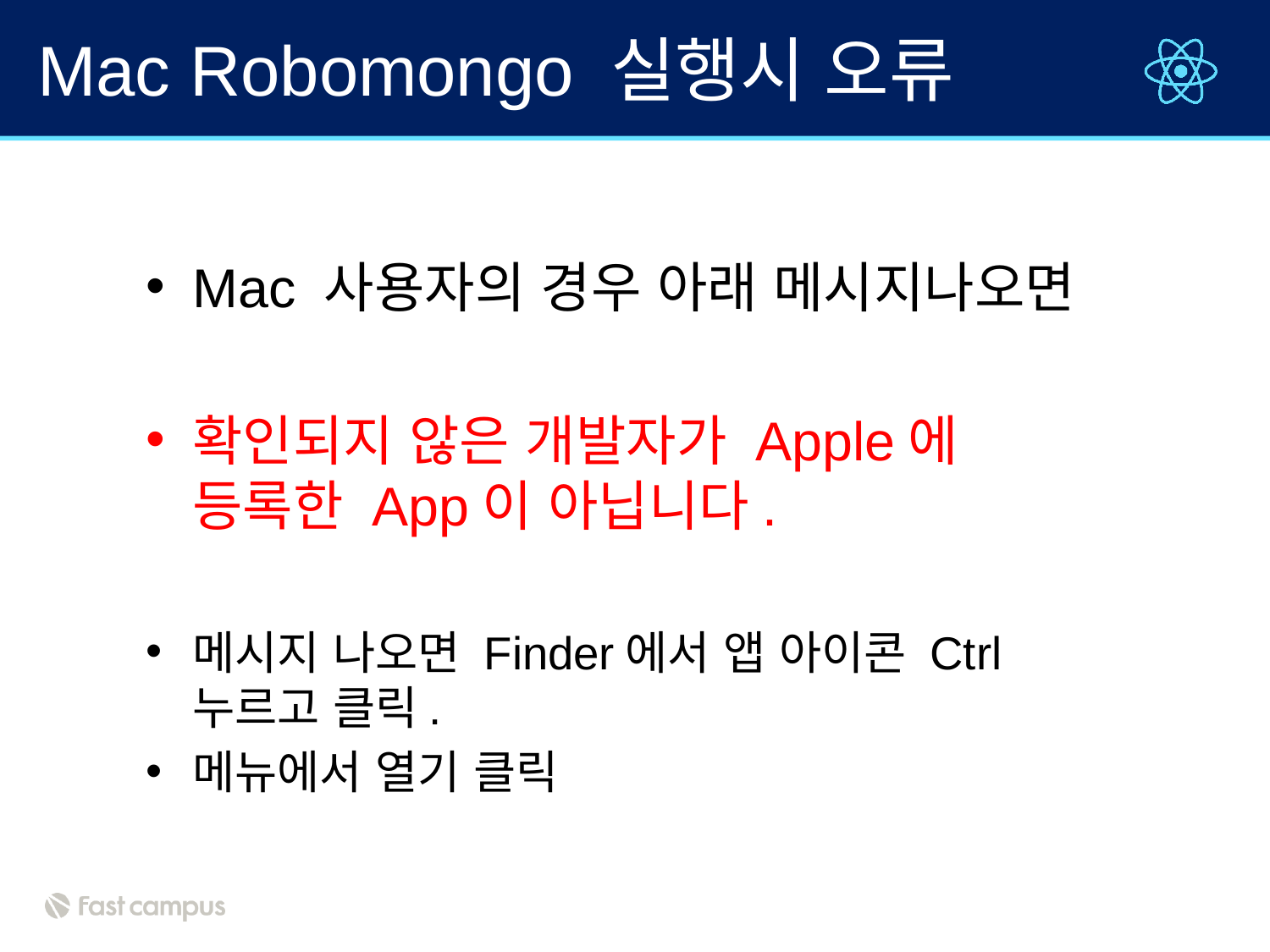

# Mac Robomongo 실행시 오류
Mac 사용자의 경우 아래 메시지나오면

확인되지 않은 개발자가 Apple에 등록한 App이 아닙니다.

메시지 나오면 Finder에서 앱 아이콘 Ctrl  누르고 클릭.
메뉴에서 열기 클릭